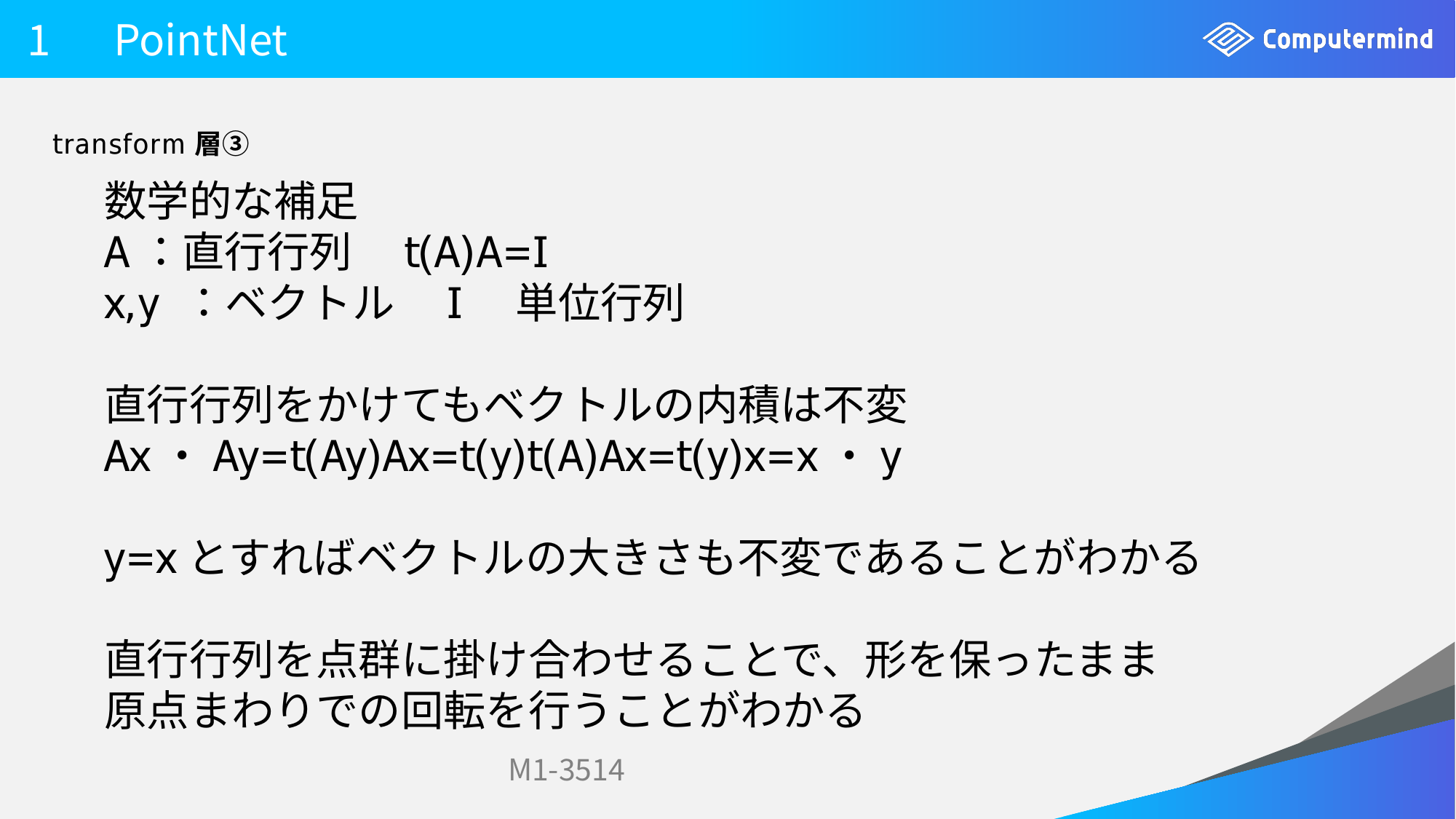

# 1　PointNet
transform層③
数学的な補足
A：直行行列　t(A)A=I
x,y ：ベクトル　I　単位行列

直行行列をかけてもベクトルの内積は不変
Ax・Ay=t(Ay)Ax=t(y)t(A)Ax=t(y)x=x・y

y=xとすればベクトルの大きさも不変であることがわかる

直行行列を点群に掛け合わせることで、形を保ったまま
原点まわりでの回転を行うことがわかる
M1-3514